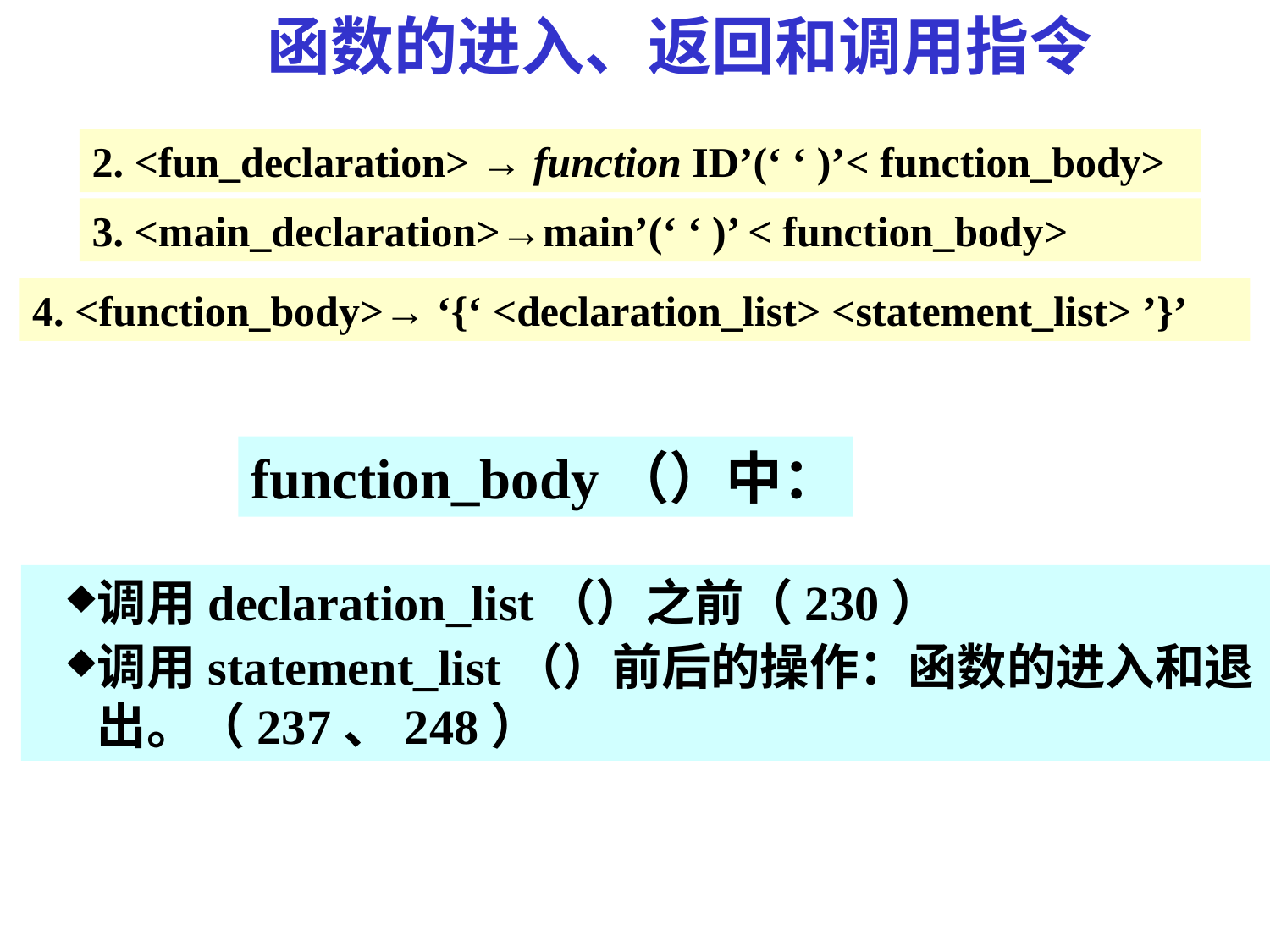

函数的进入、返回和调用指令
2. <fun_declaration> → function ID’(‘ ‘ )’< function_body>
3. <main_declaration>→main’(‘ ‘ )’ < function_body>
4. <function_body>→ ‘{‘ <declaration_list> <statement_list> ’}’
function_body（）中：
调用declaration_list（）之前（230）
调用statement_list（）前后的操作：函数的进入和退出。（237、248）